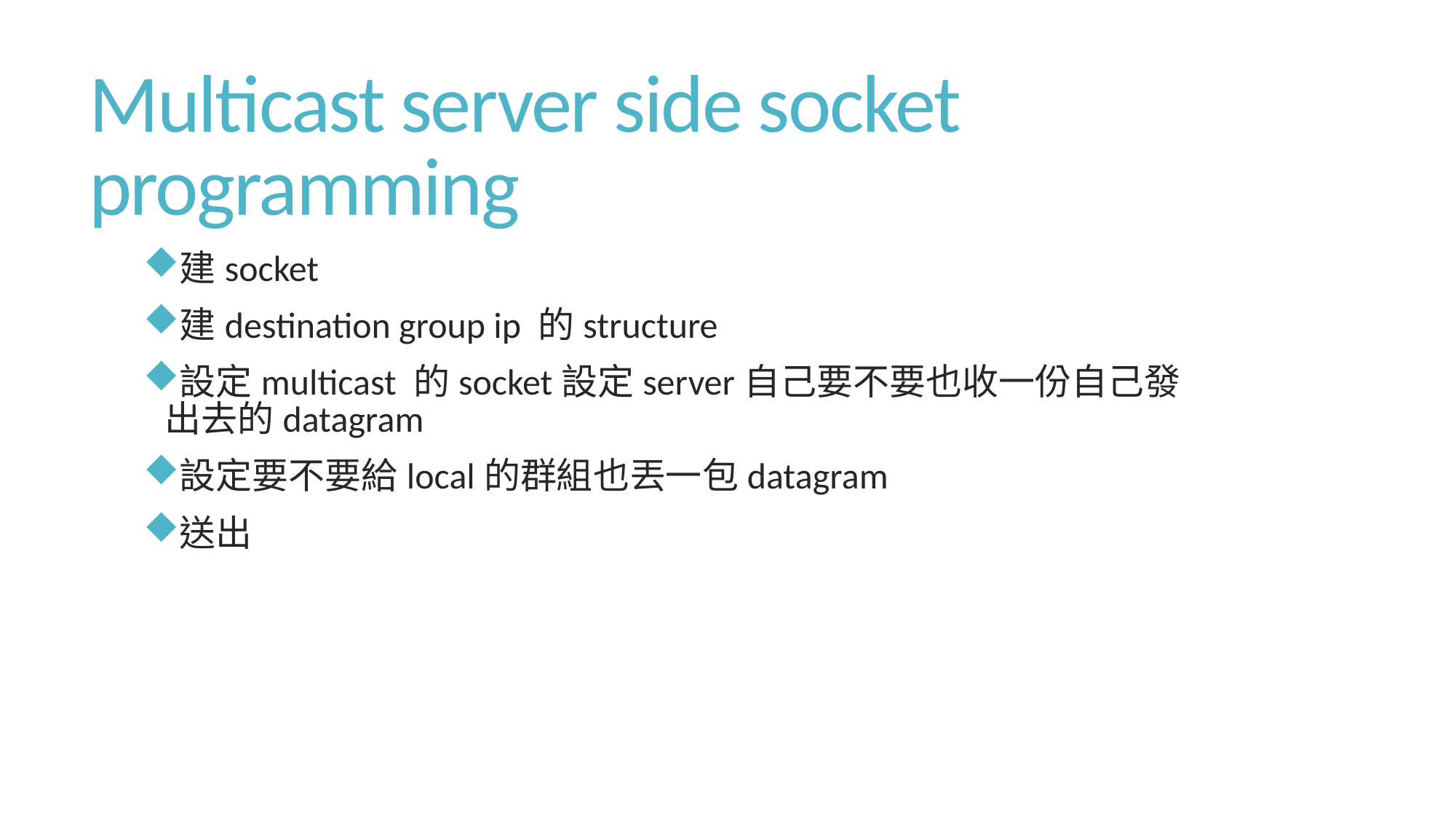

# Multicast server side socket programming
建socket
建destination group ip 的structure
設定multicast 的socket設定server自己要不要也收一份自己發出去的datagram
設定要不要給local的群組也丟一包datagram
送出